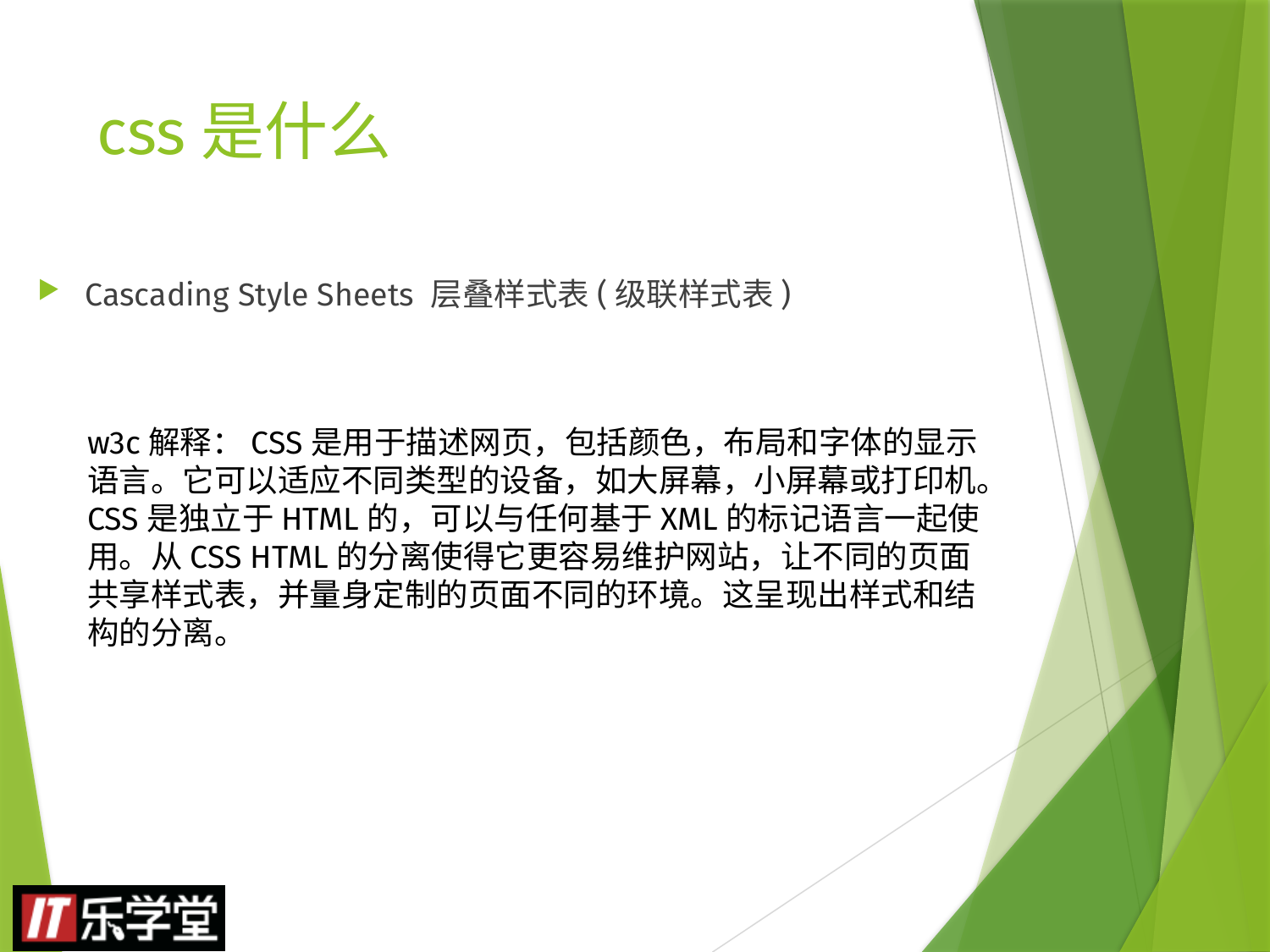

# css是什么
Cascading Style Sheets 层叠样式表(级联样式表)

w3c解释：CSS是用于描述网页，包括颜色，布局和字体的显示语言。它可以适应不同类型的设备，如大屏幕，小屏幕或打印机。CSS是独立于HTML的，可以与任何基于XML的标记语言一起使用。从CSS HTML的分离使得它更容易维护网站，让不同的页面共享样式表，并量身定制的页面不同的环境。这呈现出样式和结构的分离。